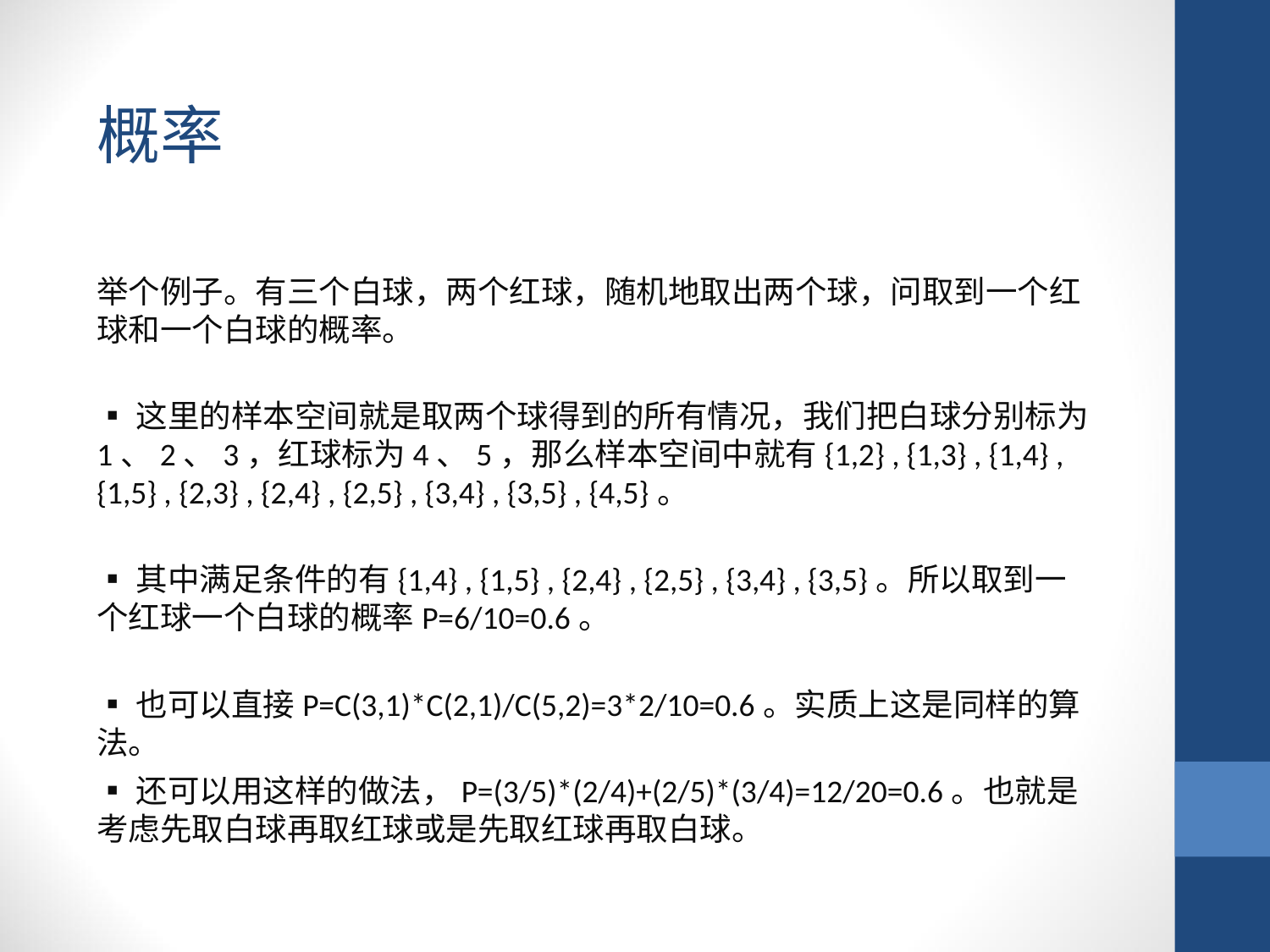

概率
举个例子。有三个白球，两个红球，随机地取出两个球，问取到一个红球和一个白球的概率。
▪这里的样本空间就是取两个球得到的所有情况，我们把白球分别标为1、2、3，红球标为4、5，那么样本空间中就有{1,2} , {1,3} , {1,4} , {1,5} , {2,3} , {2,4} , {2,5} , {3,4} , {3,5} , {4,5}。
▪其中满足条件的有{1,4} , {1,5} , {2,4} , {2,5} , {3,4} , {3,5}。所以取到一个红球一个白球的概率P=6/10=0.6。
▪也可以直接P=C(3,1)*C(2,1)/C(5,2)=3*2/10=0.6。实质上这是同样的算法。
▪还可以用这样的做法，P=(3/5)*(2/4)+(2/5)*(3/4)=12/20=0.6。也就是考虑先取白球再取红球或是先取红球再取白球。